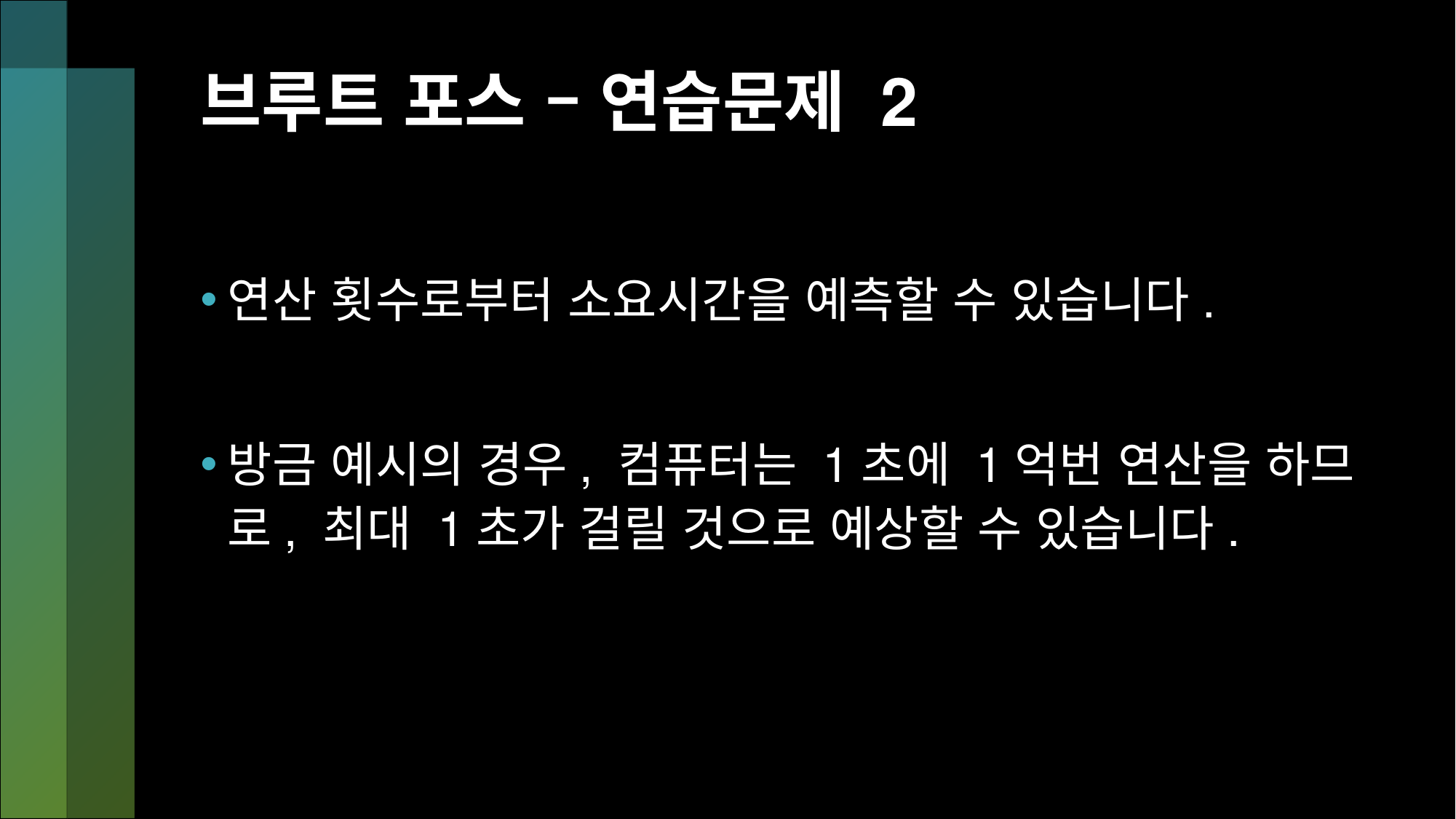

# 브루트 포스 – 연습문제 2
연산 횟수로부터 소요시간을 예측할 수 있습니다.

방금 예시의 경우, 컴퓨터는 1초에 1억번 연산을 하므로, 최대 1초가 걸릴 것으로 예상할 수 있습니다.